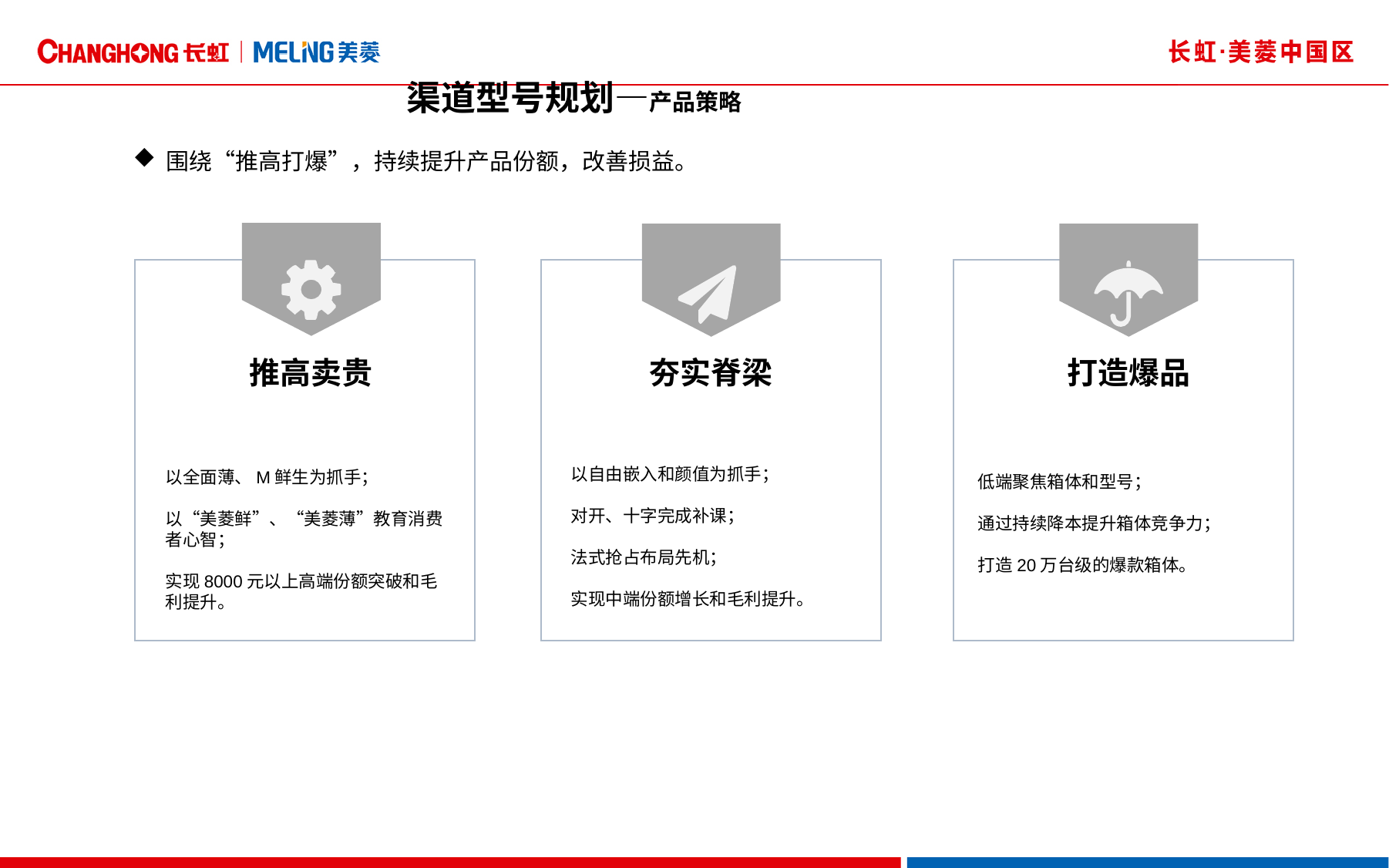

渠道型号规划—产品策略
围绕“推高打爆”，持续提升产品份额，改善损益。

推高卖贵
夯实脊梁
打造爆品
以自由嵌入和颜值为抓手；

对开、十字完成补课；

法式抢占布局先机；

实现中端份额增长和毛利提升。
以全面薄、M鲜生为抓手；

以“美菱鲜”、“美菱薄”教育消费者心智；

实现8000元以上高端份额突破和毛利提升。

低端聚焦箱体和型号；

通过持续降本提升箱体竞争力；

打造20万台级的爆款箱体。